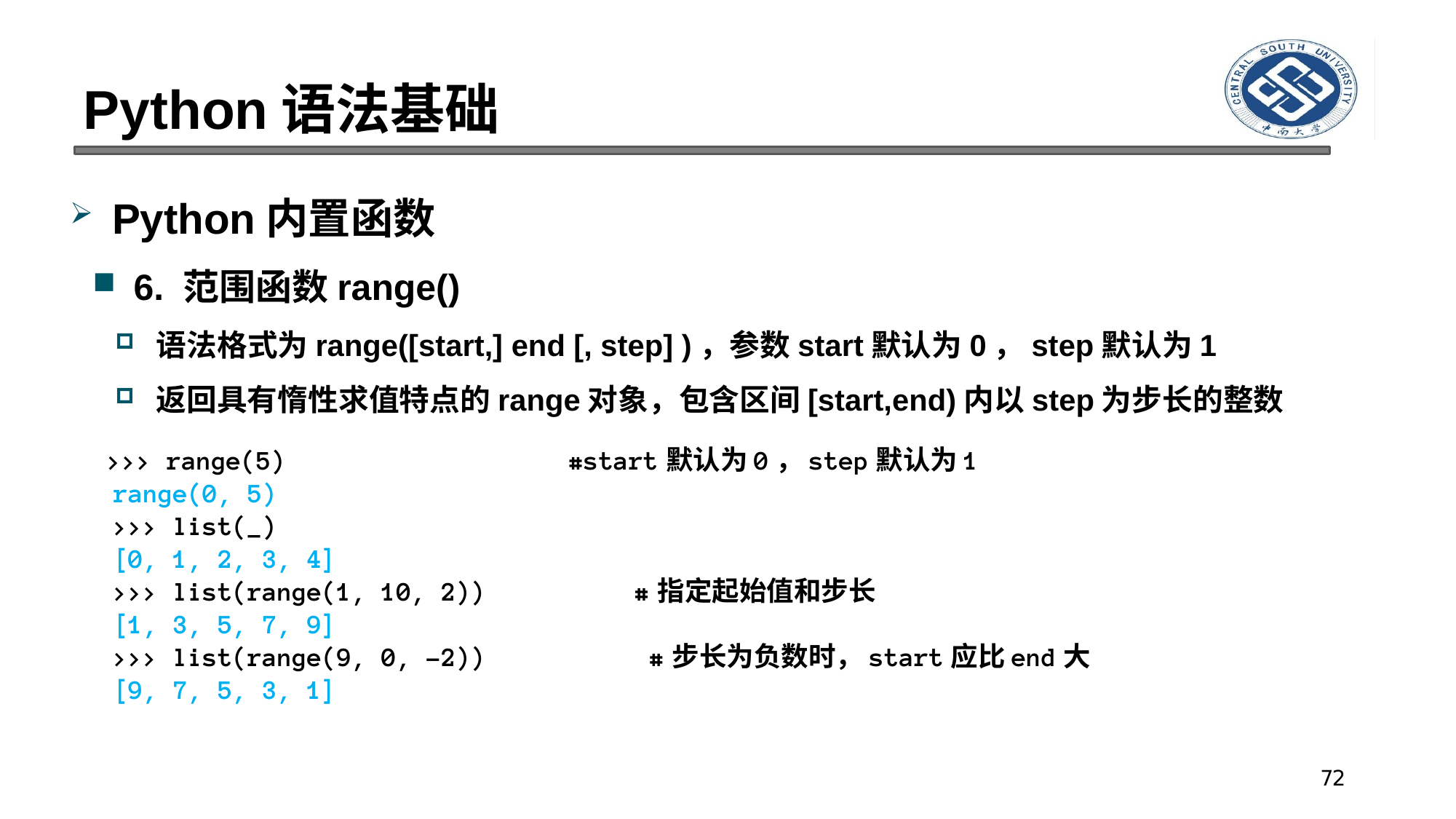

# Python语法基础
Python内置函数
6. 范围函数range()
语法格式为range([start,] end [, step] )，参数start默认为0，step默认为1
返回具有惰性求值特点的range对象，包含区间[start,end)内以step为步长的整数

	 >>> range(5)                   #start默认为0，step默认为1
range(0, 5)
>>> list(_)
[0, 1, 2, 3, 4]
>>> list(range(1, 10, 2))          #指定起始值和步长
[1, 3, 5, 7, 9]
>>> list(range(9, 0, -2))           #步长为负数时，start应比end大
[9, 7, 5, 3, 1]
72